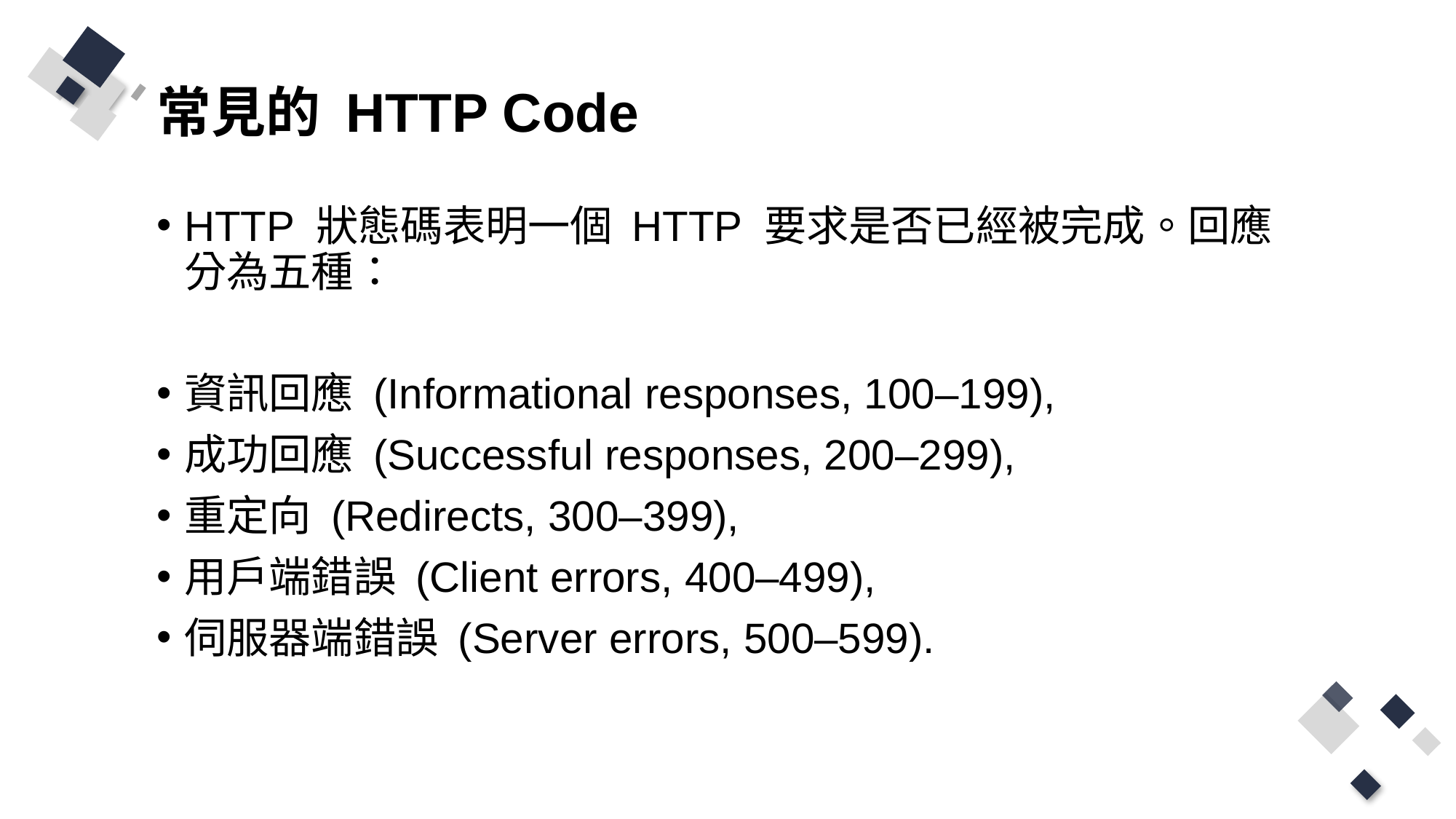

# 常見的 HTTP Code
HTTP 狀態碼表明一個 HTTP 要求是否已經被完成。回應分為五種：

資訊回應 (Informational responses, 100–199),
成功回應 (Successful responses, 200–299),
重定向 (Redirects, 300–399),
用戶端錯誤 (Client errors, 400–499),
伺服器端錯誤 (Server errors, 500–599).